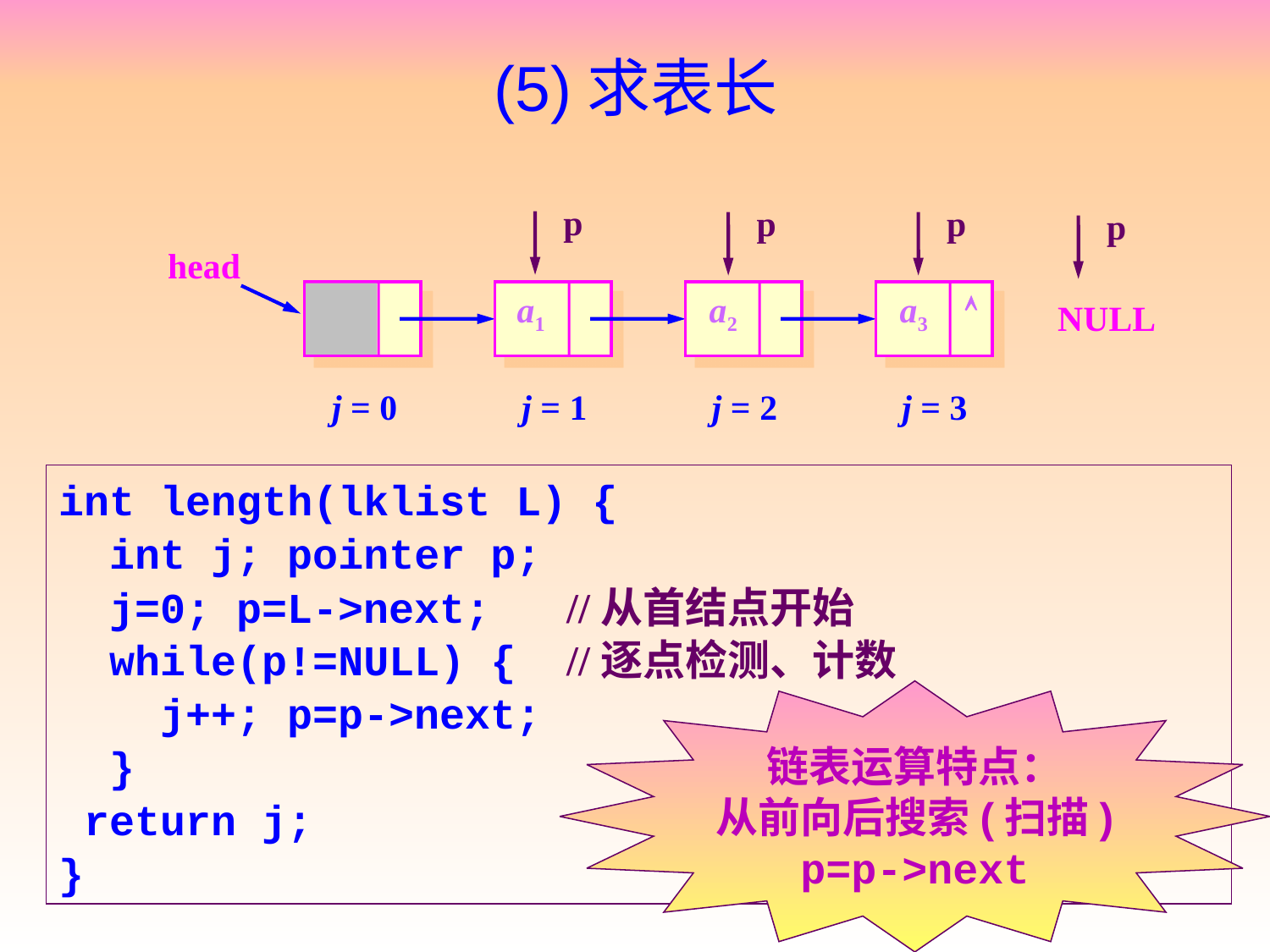

# (5)求表长
p

p

p

p

head

a1
a2
a3
∧

NULL

j = 0
j = 1
j = 2
j = 3
int length(lklist L) {
  int j; pointer p;
  j=0; p=L->next;	//从首结点开始
  while(p!=NULL) {	//逐点检测、计数
    j++; p=p->next;
  }
 return j;
}
链表运算特点：
从前向后搜索(扫描)
p=p->next